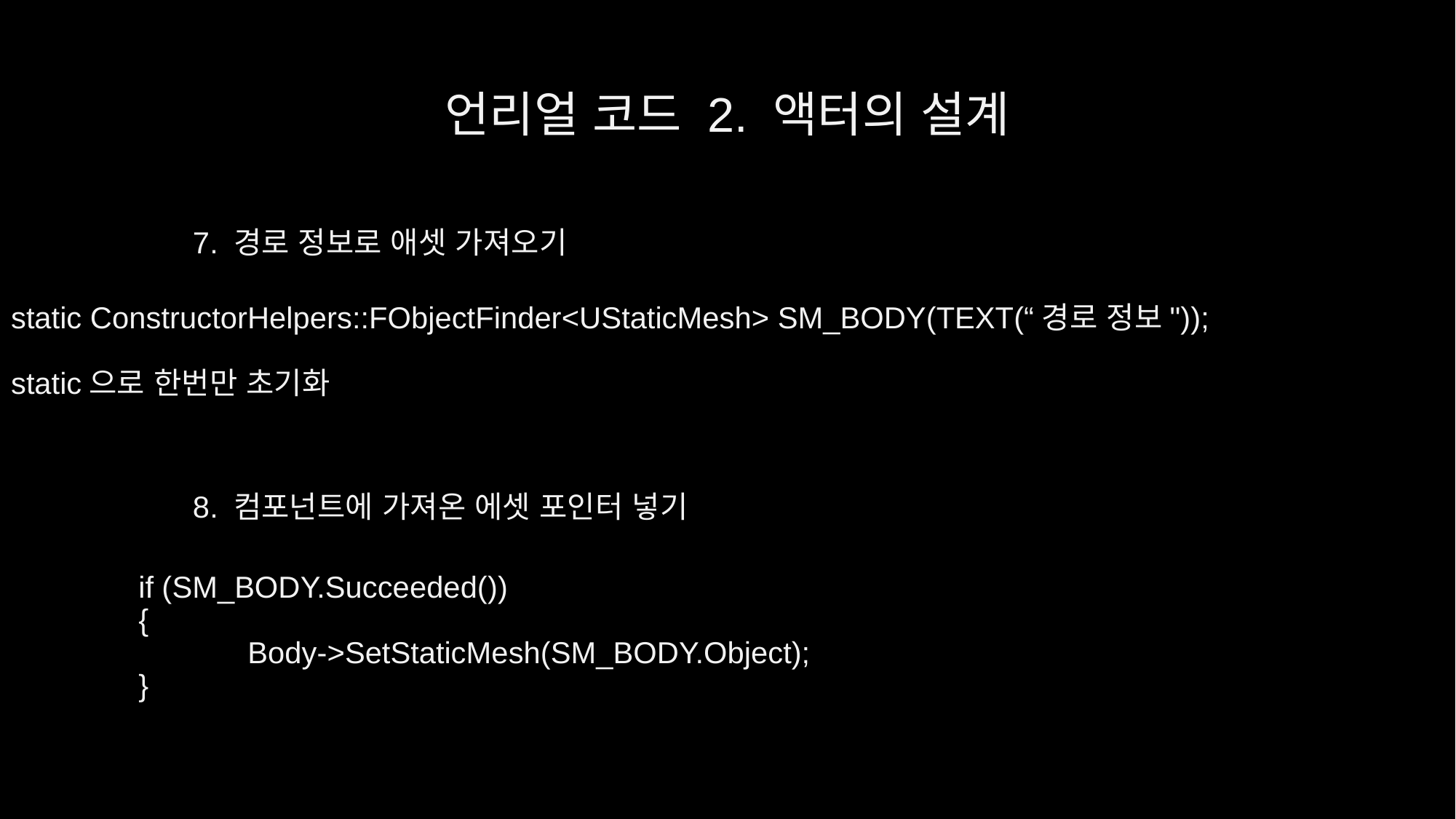

# 언리얼 코드 2. 액터의 설계
7. 경로 정보로 애셋 가져오기
static ConstructorHelpers::FObjectFinder<UStaticMesh> SM_BODY(TEXT(“경로 정보"));

static으로 한번만 초기화
8. 컴포넌트에 가져온 에셋 포인터 넣기
	if (SM_BODY.Succeeded())
	{
		Body->SetStaticMesh(SM_BODY.Object);
	}